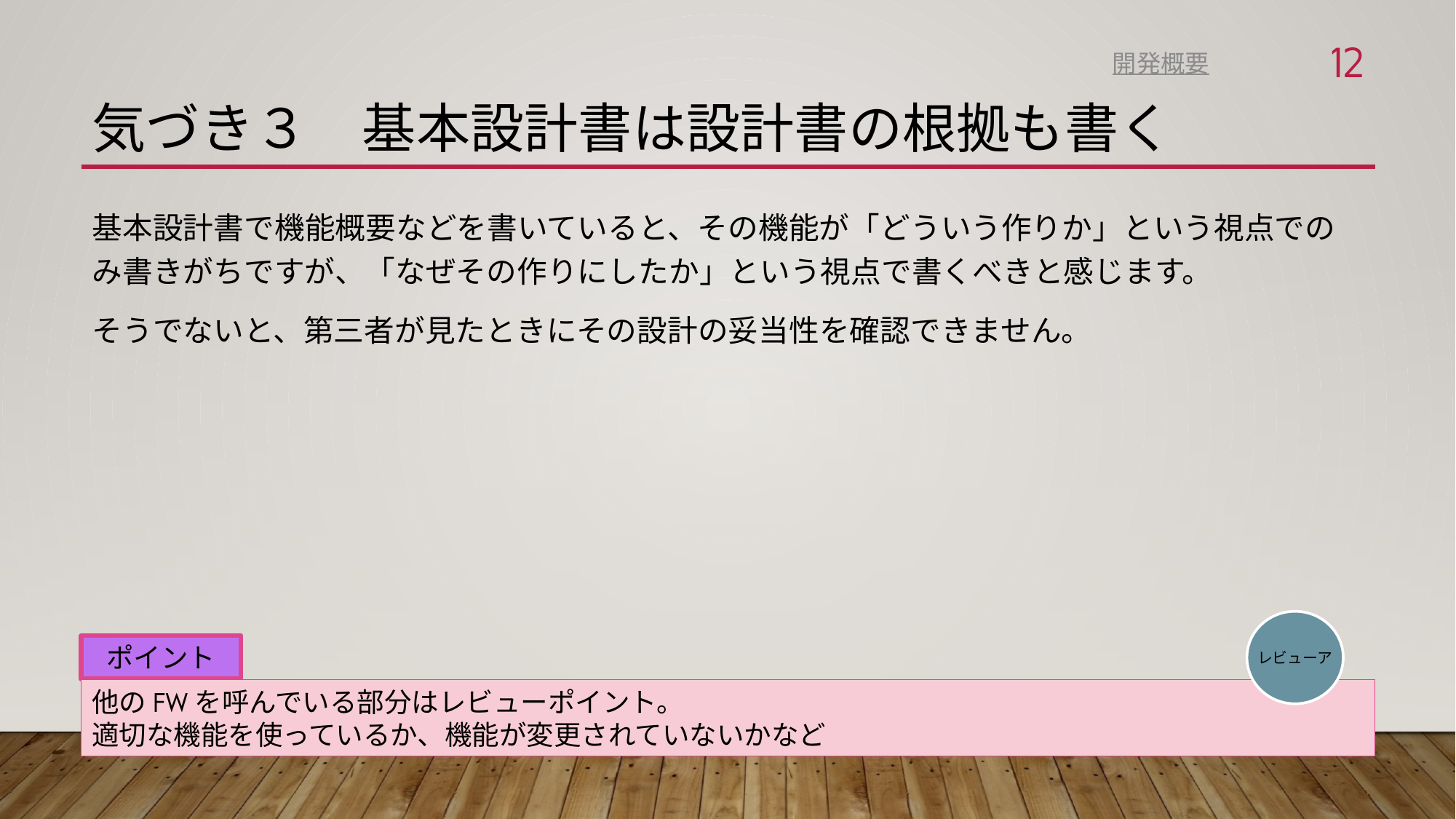

12
開発概要
# 気づき３　基本設計書は設計書の根拠も書く
基本設計書で機能概要などを書いていると、その機能が「どういう作りか」という視点でのみ書きがちですが、「なぜその作りにしたか」という視点で書くべきと感じます。
そうでないと、第三者が見たときにその設計の妥当性を確認できません。

レビューア
ポイント
他のFWを呼んでいる部分はレビューポイント。
適切な機能を使っているか、機能が変更されていないかなど